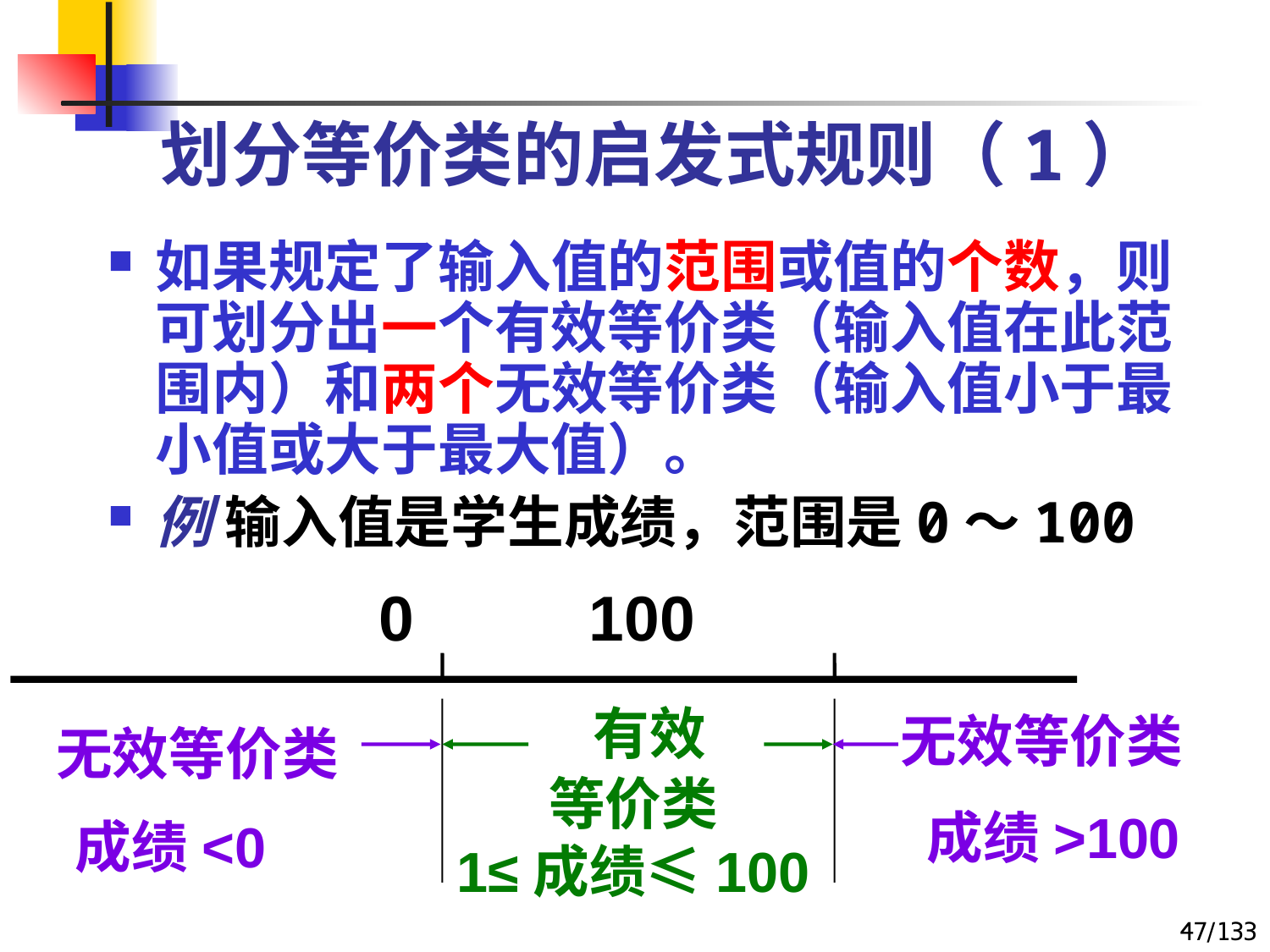

# 划分等价类的启发式规则（1）
如果规定了输入值的范围或值的个数，则可划分出一个有效等价类（输入值在此范围内）和两个无效等价类（输入值小于最小值或大于最大值）。
例 输入值是学生成绩，范围是0～100
   0          100

 有效
等价类
1≤成绩≤100

 无效等价类
   成绩<0

无效等价类
 成绩>100

47/133